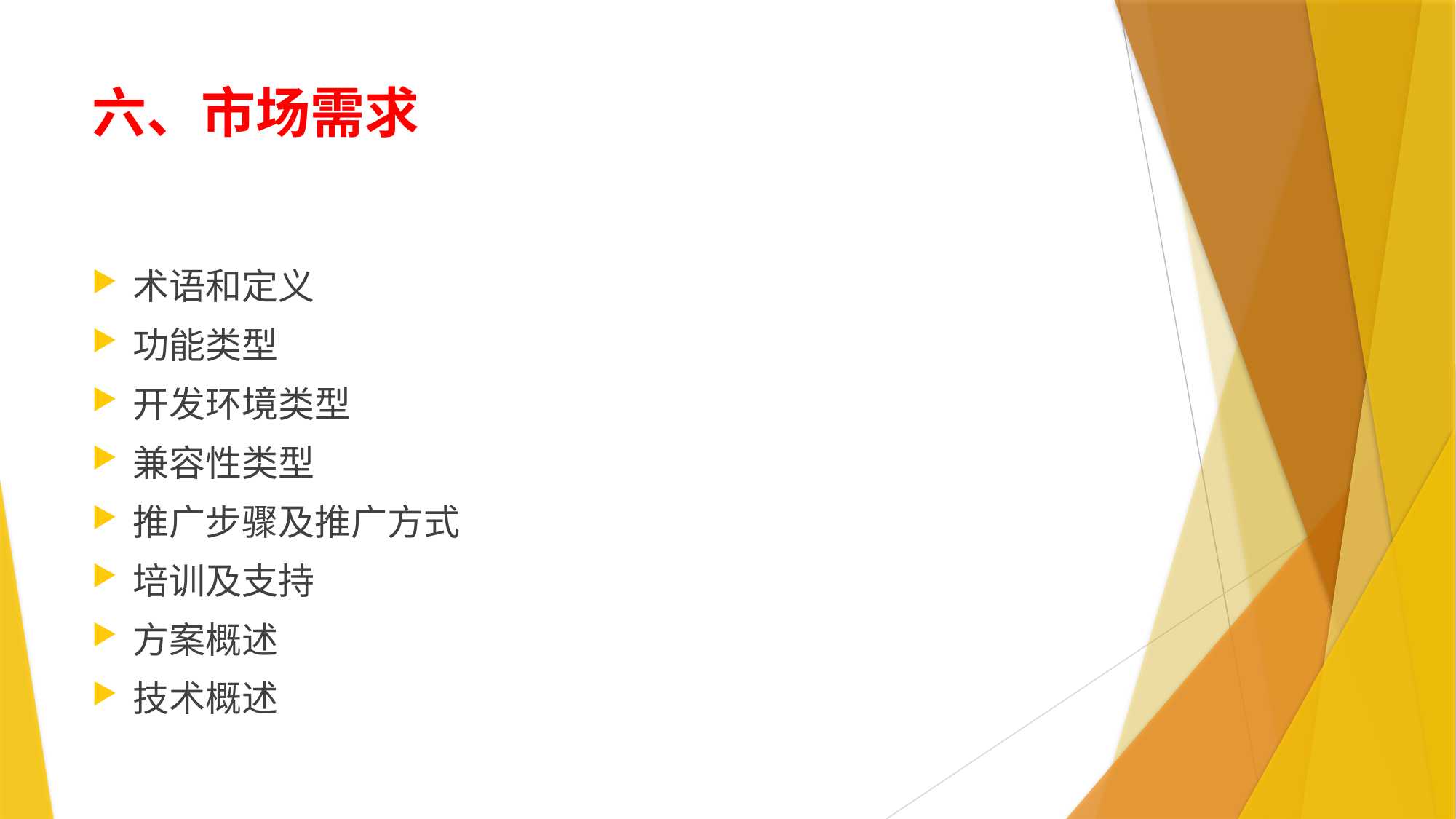

# 六、市场需求
术语和定义
功能类型
开发环境类型
兼容性类型
推广步骤及推广方式
培训及支持
方案概述
技术概述